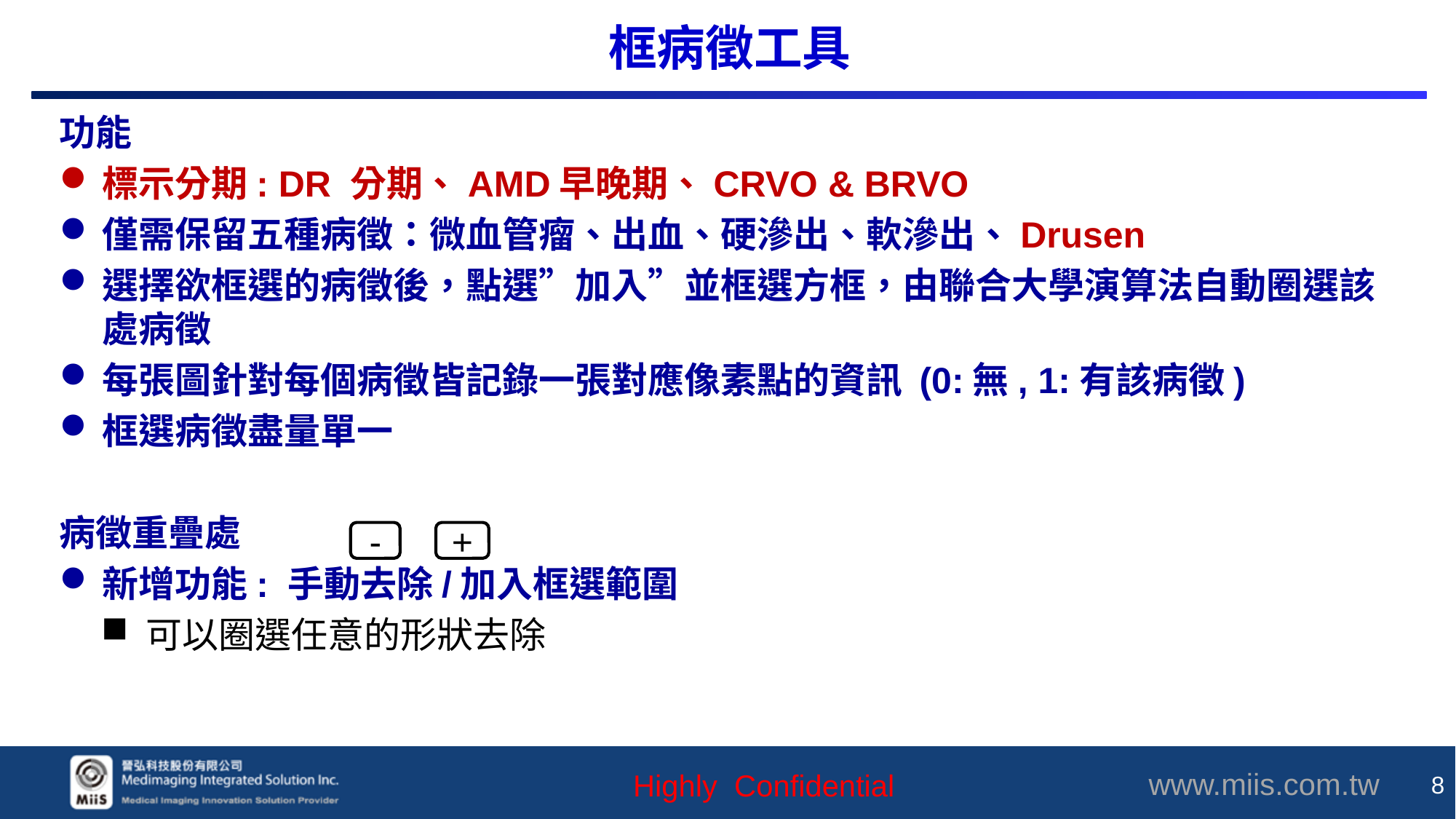

# 框病徵工具
功能
標示分期: DR 分期、AMD早晚期、CRVO & BRVO
僅需保留五種病徵：微血管瘤、出血、硬滲出、軟滲出、Drusen
選擇欲框選的病徵後，點選”加入”並框選方框，由聯合大學演算法自動圈選該處病徵
每張圖針對每個病徵皆記錄一張對應像素點的資訊 (0:無, 1:有該病徵)
框選病徵盡量單一

病徵重疊處
新增功能: 手動去除/加入框選範圍
可以圈選任意的形狀去除

-
+
8